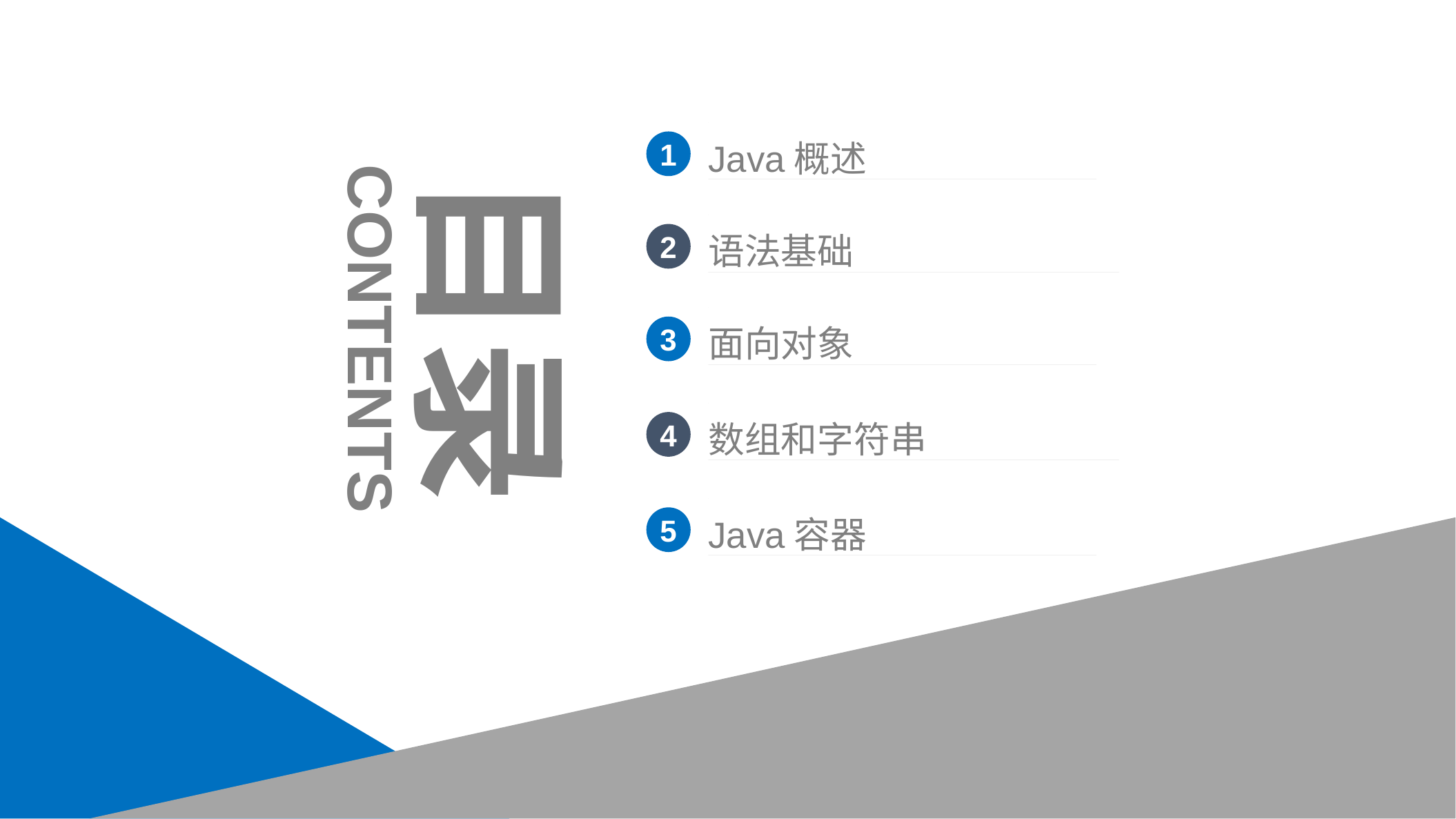

Java概述
1
语法基础
2
面向对象
3
数组和字符串
4
Java容器
5
目录
CONTENTS